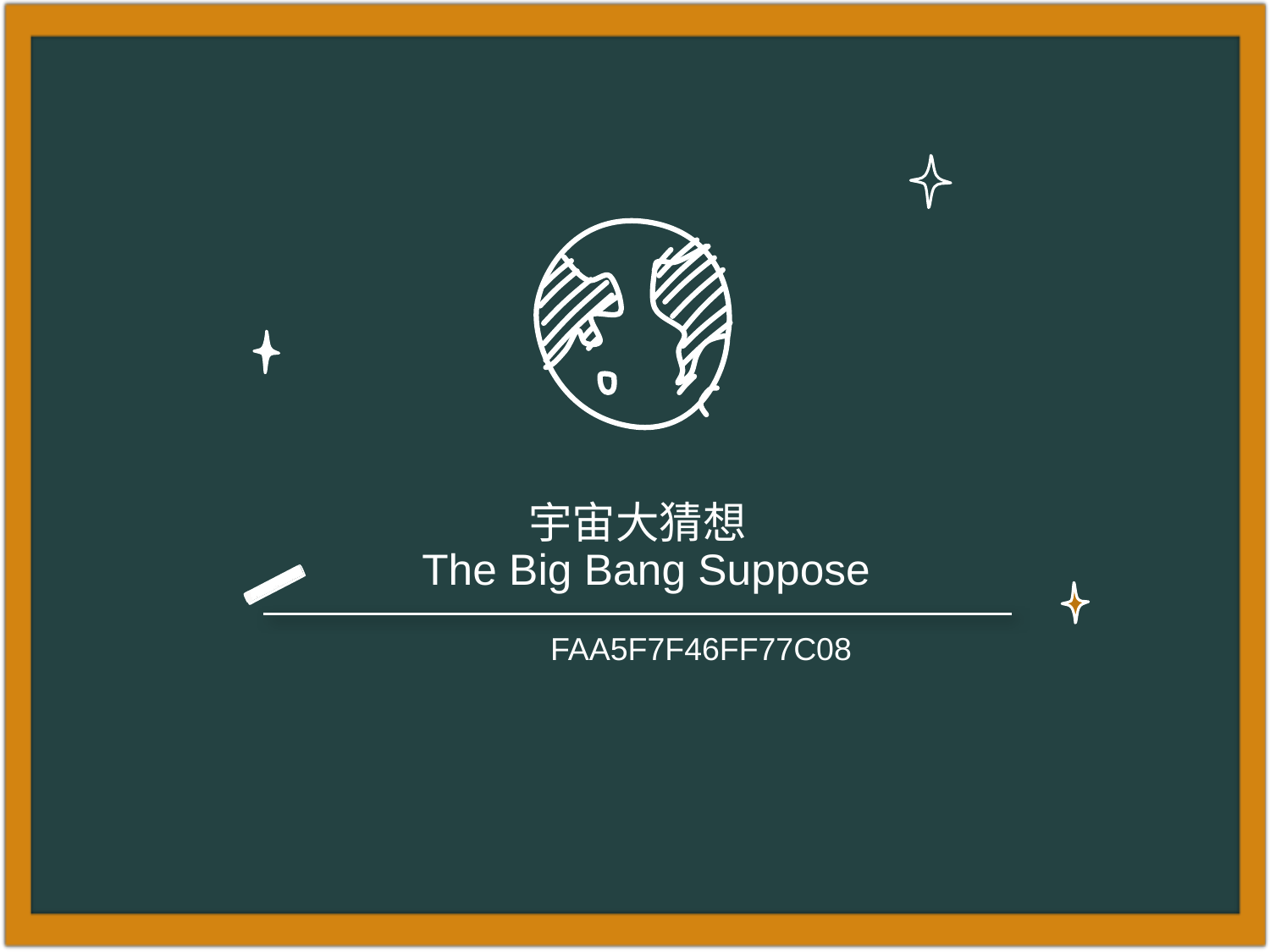

# 宇宙大猜想 The Big Bang Suppose
	FAA5F7F46FF77C08